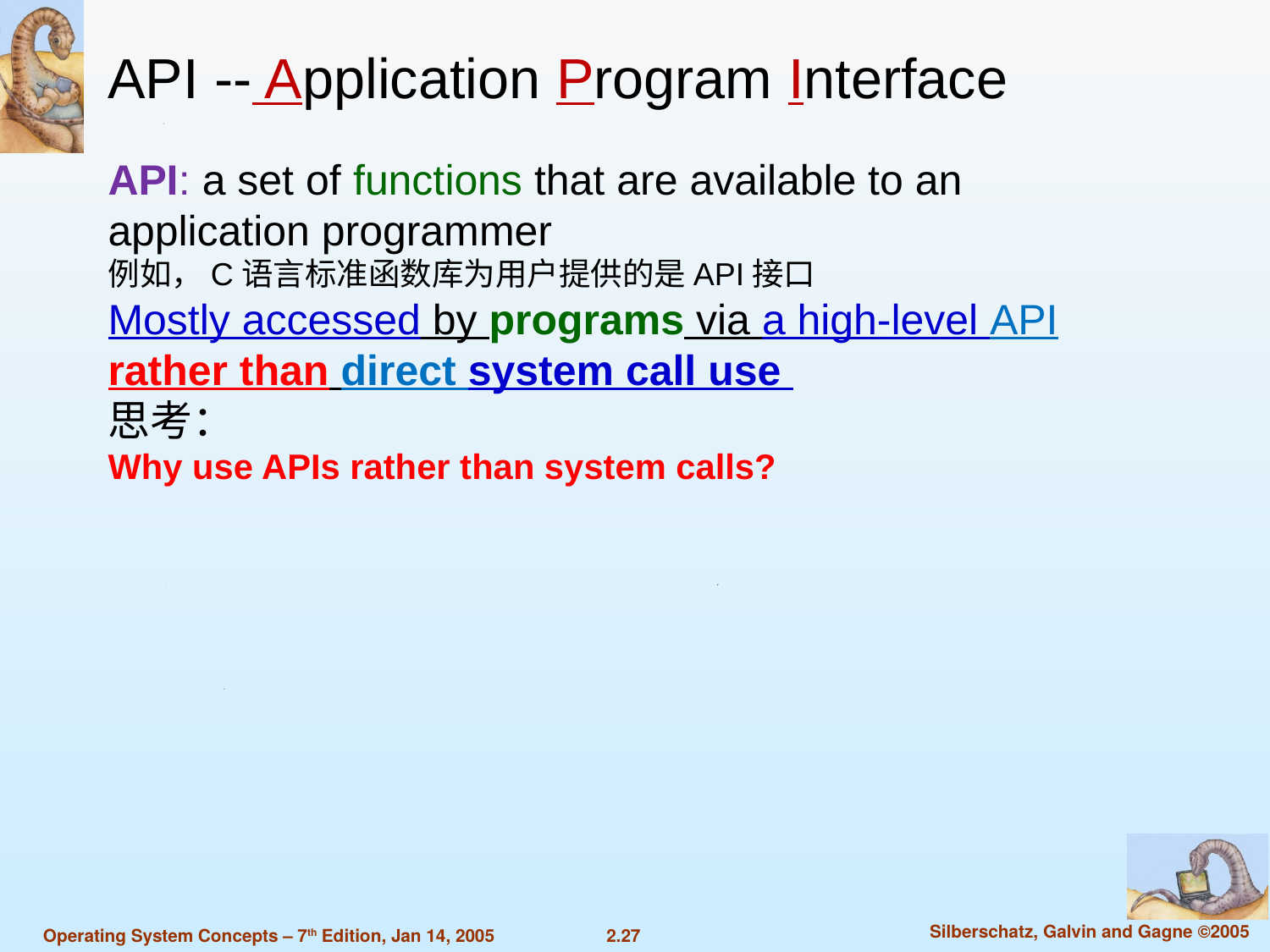

API -- Application Program Interface
API: a set of functions that are available to an application programmer
例如，C语言标准函数库为用户提供的是API接口
Mostly accessed by programs via a high-level API rather than direct system call use
思考：
Why use APIs rather than system calls?